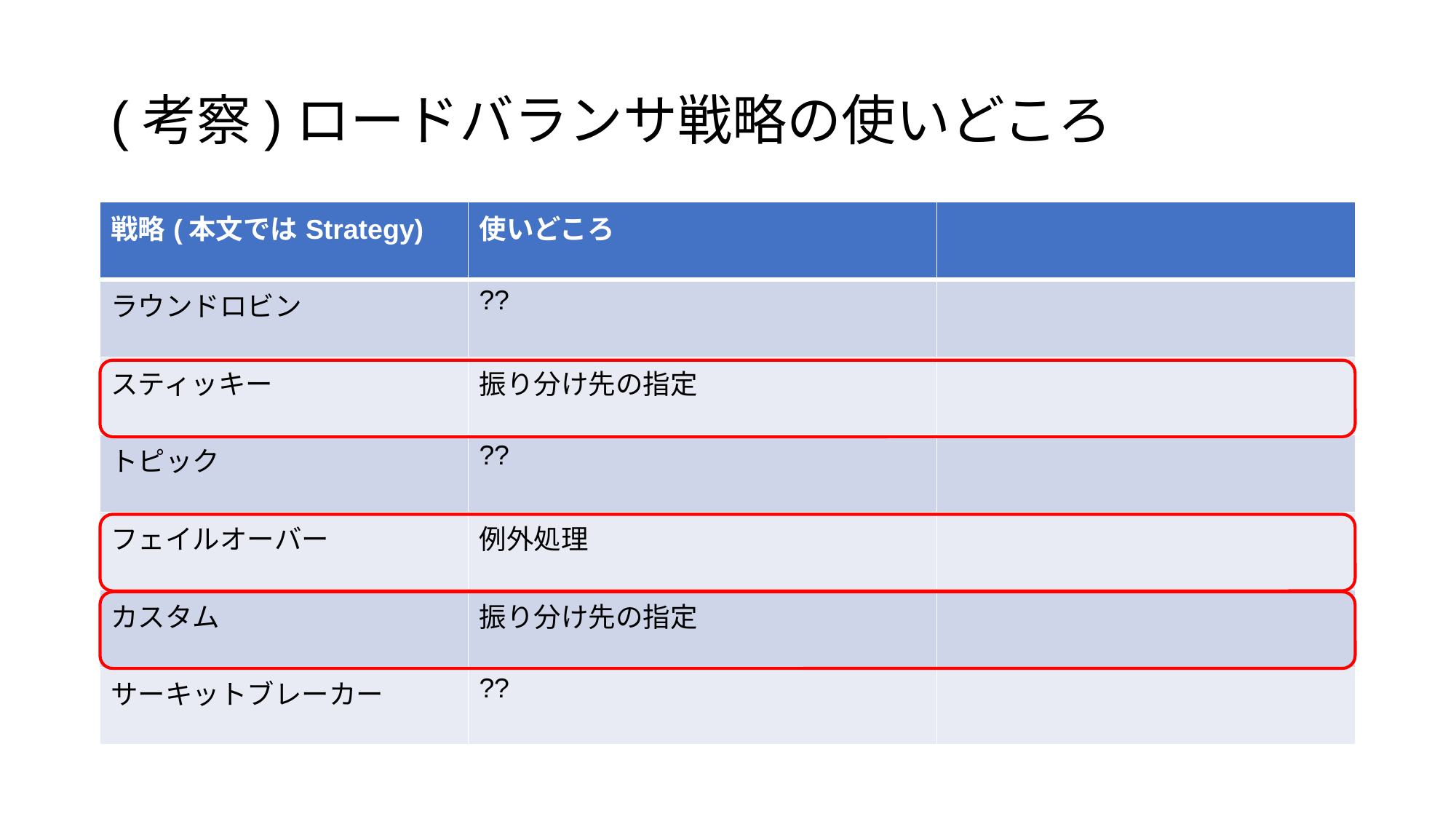

# (考察)ロードバランサ戦略の使いどころ
| 戦略(本文ではStrategy) | 使いどころ |  |
| --- | --- | --- |
| ラウンドロビン | ?? |  |
| スティッキー | 振り分け先の指定 |  |
| トピック | ?? |  |
| フェイルオーバー | 例外処理 |  |
| カスタム | 振り分け先の指定 |  |
| サーキットブレーカー | ?? |  |